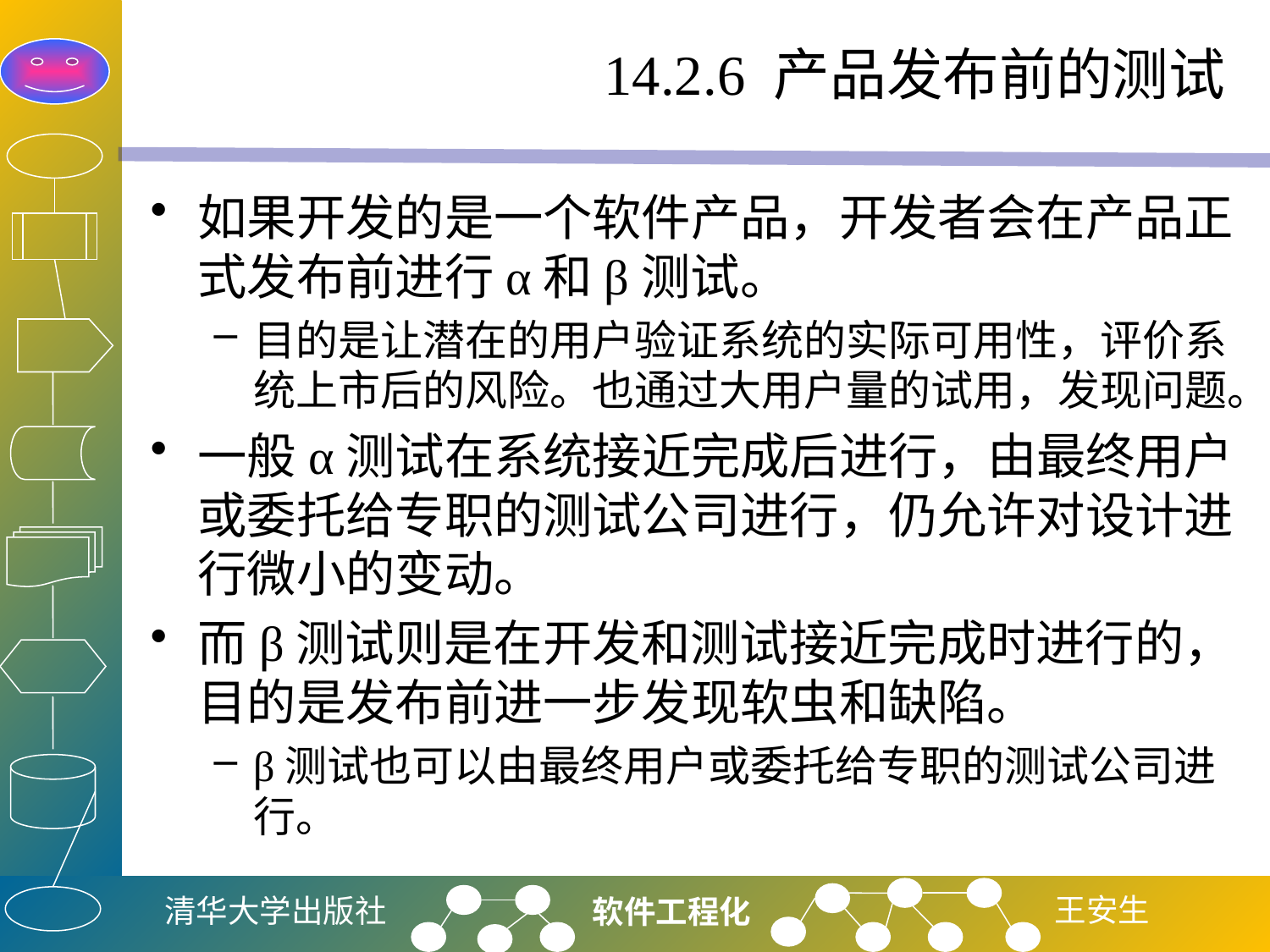

# 14.2.6 产品发布前的测试
如果开发的是一个软件产品，开发者会在产品正式发布前进行α和β测试。
目的是让潜在的用户验证系统的实际可用性，评价系统上市后的风险。也通过大用户量的试用，发现问题。
一般α测试在系统接近完成后进行，由最终用户或委托给专职的测试公司进行，仍允许对设计进行微小的变动。
而β测试则是在开发和测试接近完成时进行的，目的是发布前进一步发现软虫和缺陷。
β测试也可以由最终用户或委托给专职的测试公司进行。